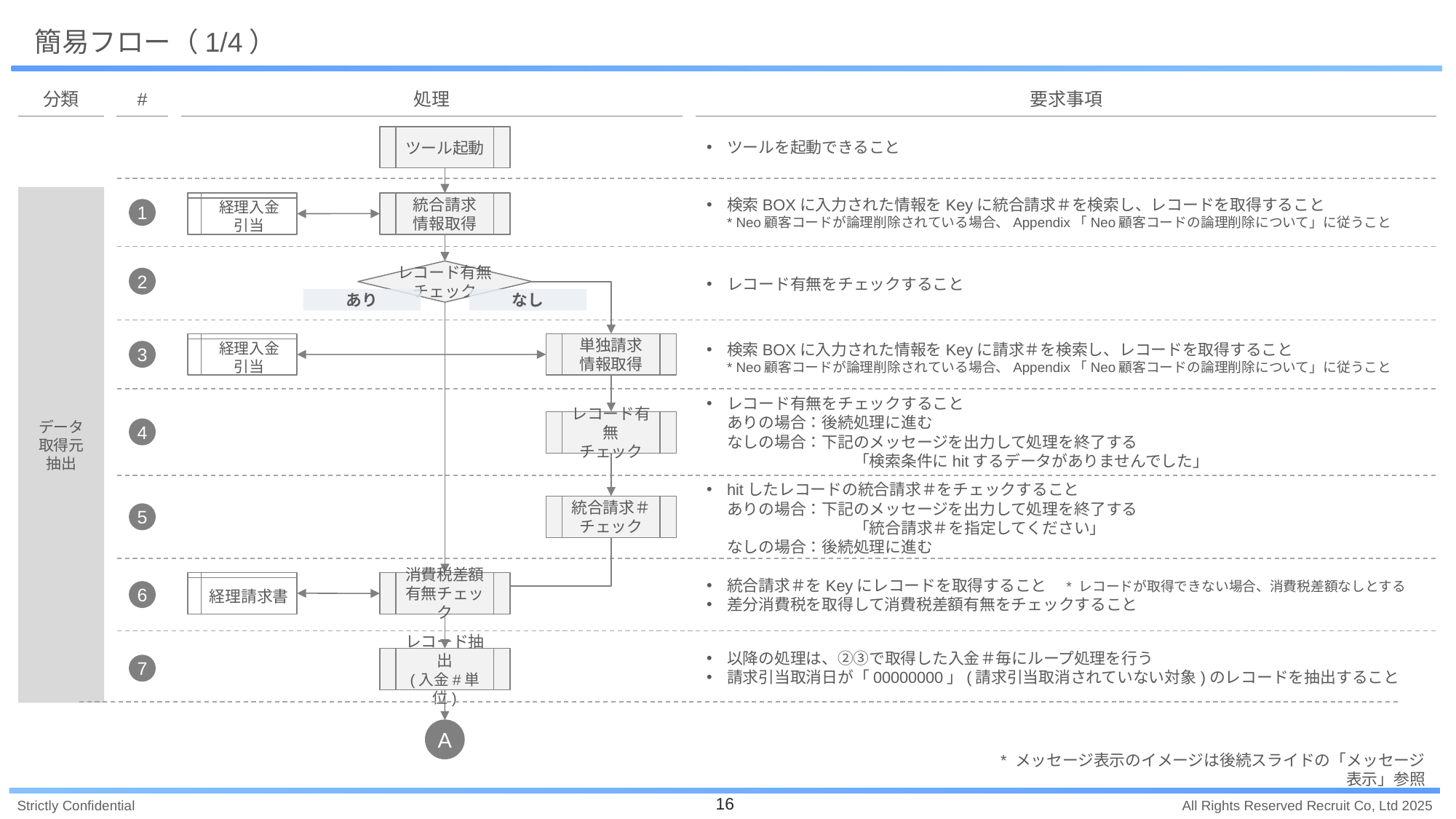

# 簡易フロー（1/4）
分類
#
処理
要求事項
ツールを起動できること
ツール起動
検索BOXに入力された情報をKeyに統合請求＃を検索し、レコードを取得すること
* Neo顧客コードが論理削除されている場合、Appendix「Neo顧客コードの論理削除について」に従うこと
データ
取得元
抽出
統合請求
情報取得
経理入金
引当
1
レコード有無をチェックすること
レコード有無
チェック
2
あり
なし
検索BOXに入力された情報をKeyに請求＃を検索し、レコードを取得すること
* Neo顧客コードが論理削除されている場合、Appendix「Neo顧客コードの論理削除について」に従うこと
単独請求
情報取得
経理入金
引当
3
レコード有無をチェックすること
ありの場合：後続処理に進む
なしの場合：下記のメッセージを出力して処理を終了する
　　　　　　　　「検索条件にhitするデータがありませんでした」
レコード有無
チェック
4
hitしたレコードの統合請求＃をチェックすること
ありの場合：下記のメッセージを出力して処理を終了する
　　　　　　　　「統合請求＃を指定してください」
なしの場合：後続処理に進む
統合請求＃
チェック
5
統合請求＃をKeyにレコードを取得すること　* レコードが取得できない場合、消費税差額なしとする
差分消費税を取得して消費税差額有無をチェックすること
経理請求書
消費税差額
有無チェック
6
以降の処理は、②③で取得した入金＃毎にループ処理を行う
請求引当取消日が「00000000」(請求引当取消されていない対象)のレコードを抽出すること
レコード抽出
(入金#単位)
7
A
* メッセージ表示のイメージは後続スライドの「メッセージ表示」参照
16